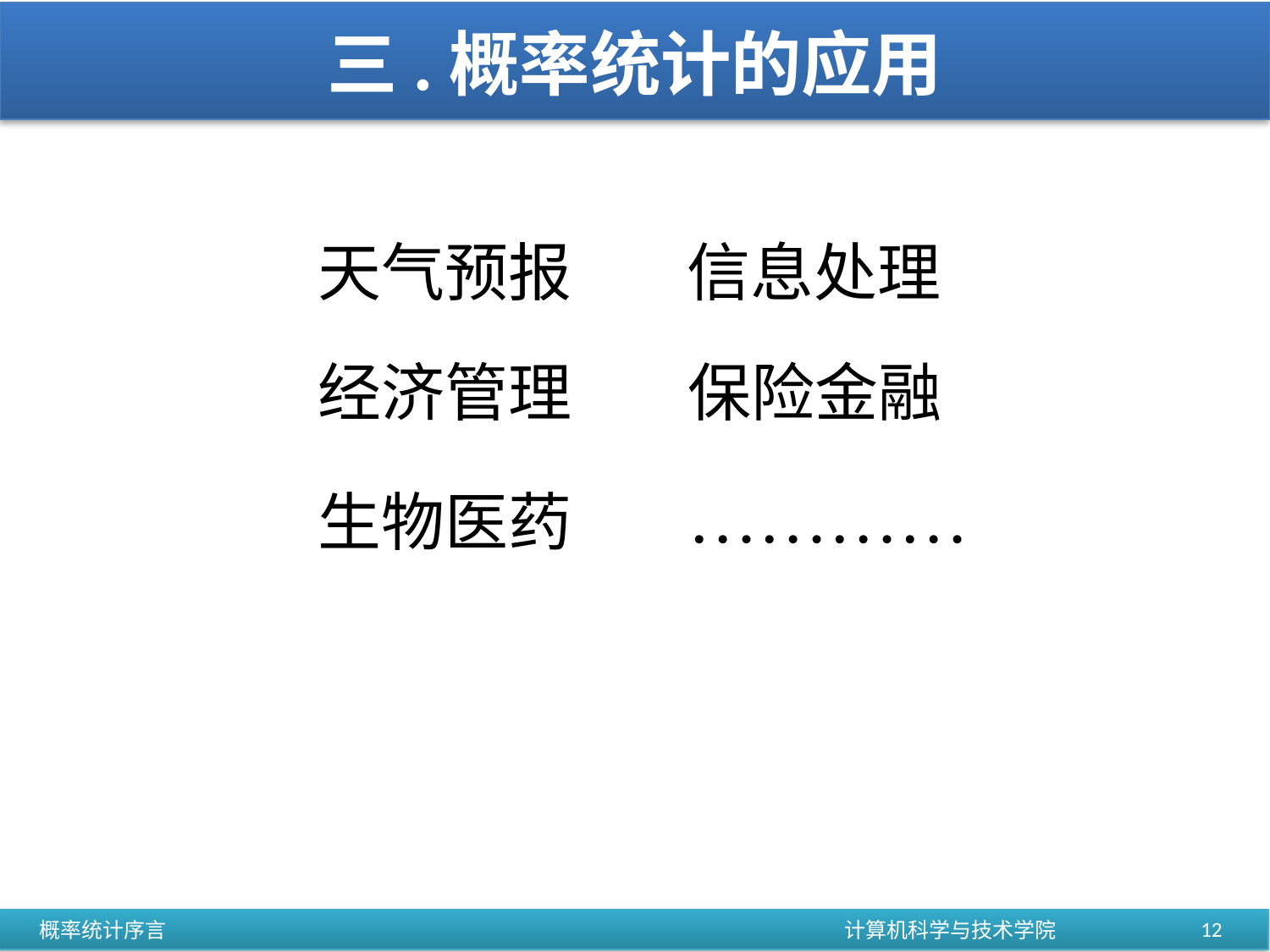

# 三.概率统计的应用
天气预报
信息处理
经济管理
保险金融
…………
生物医药